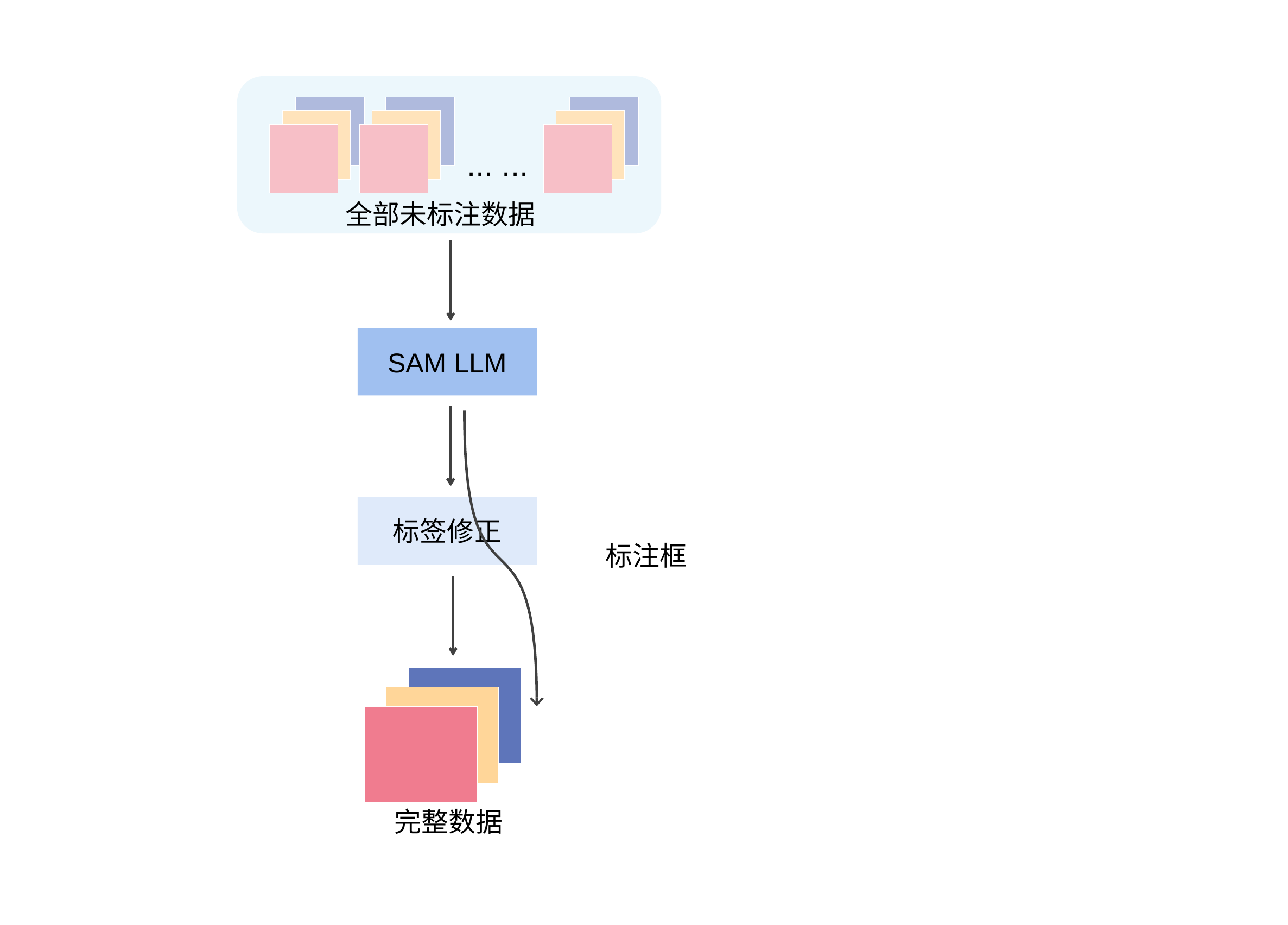

... ...
全部未标注数据
SAM LLM
标签修正
标注框
NxN
NxN

完整数据